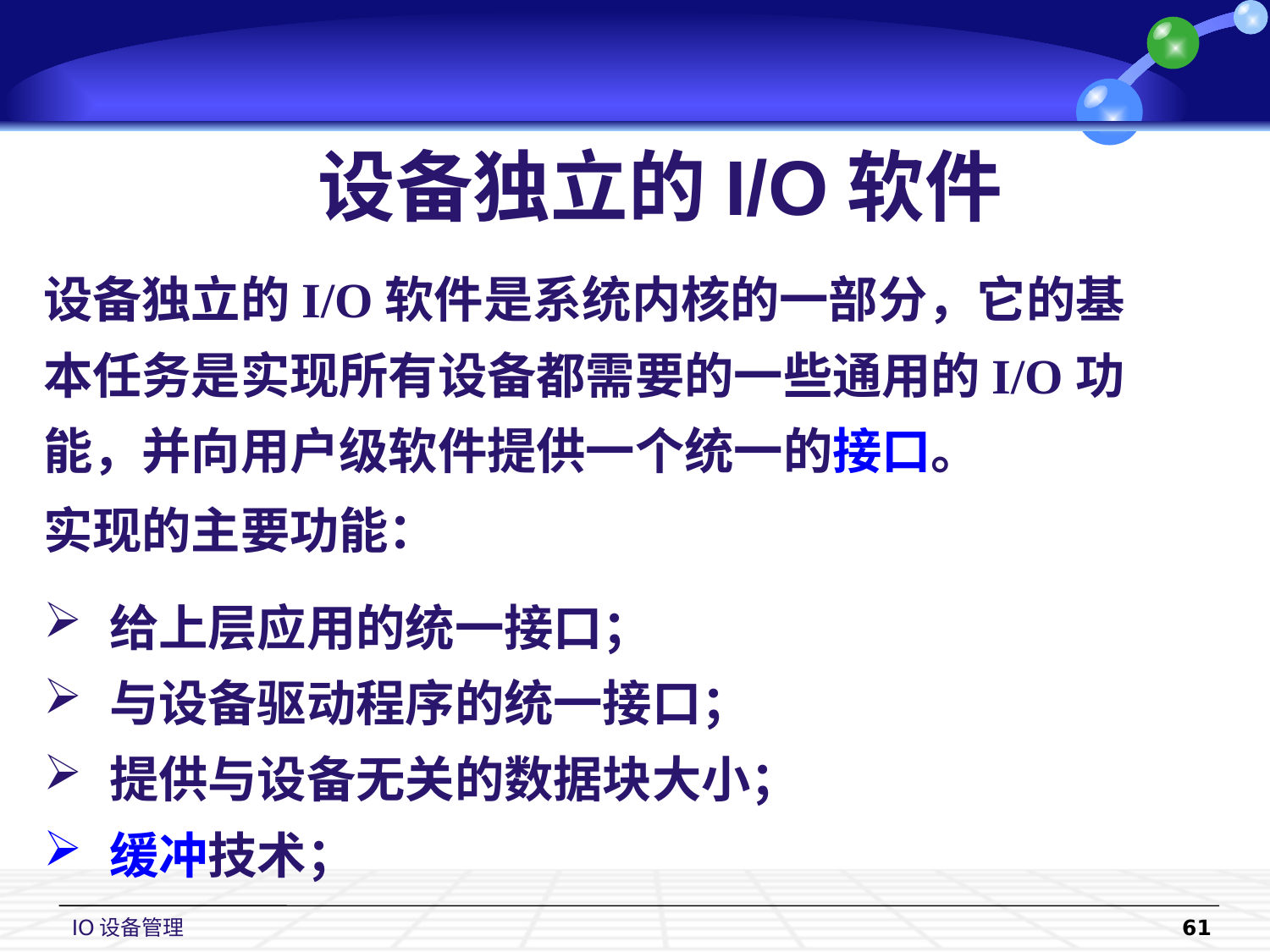

设备独立的I/O软件
设备独立的I/O软件是系统内核的一部分，它的基
本任务是实现所有设备都需要的一些通用的I/O功
能，并向用户级软件提供一个统一的接口。
实现的主要功能：
给上层应用的统一接口；
与设备驱动程序的统一接口；
提供与设备无关的数据块大小；
缓冲技术；
IO设备管理
61